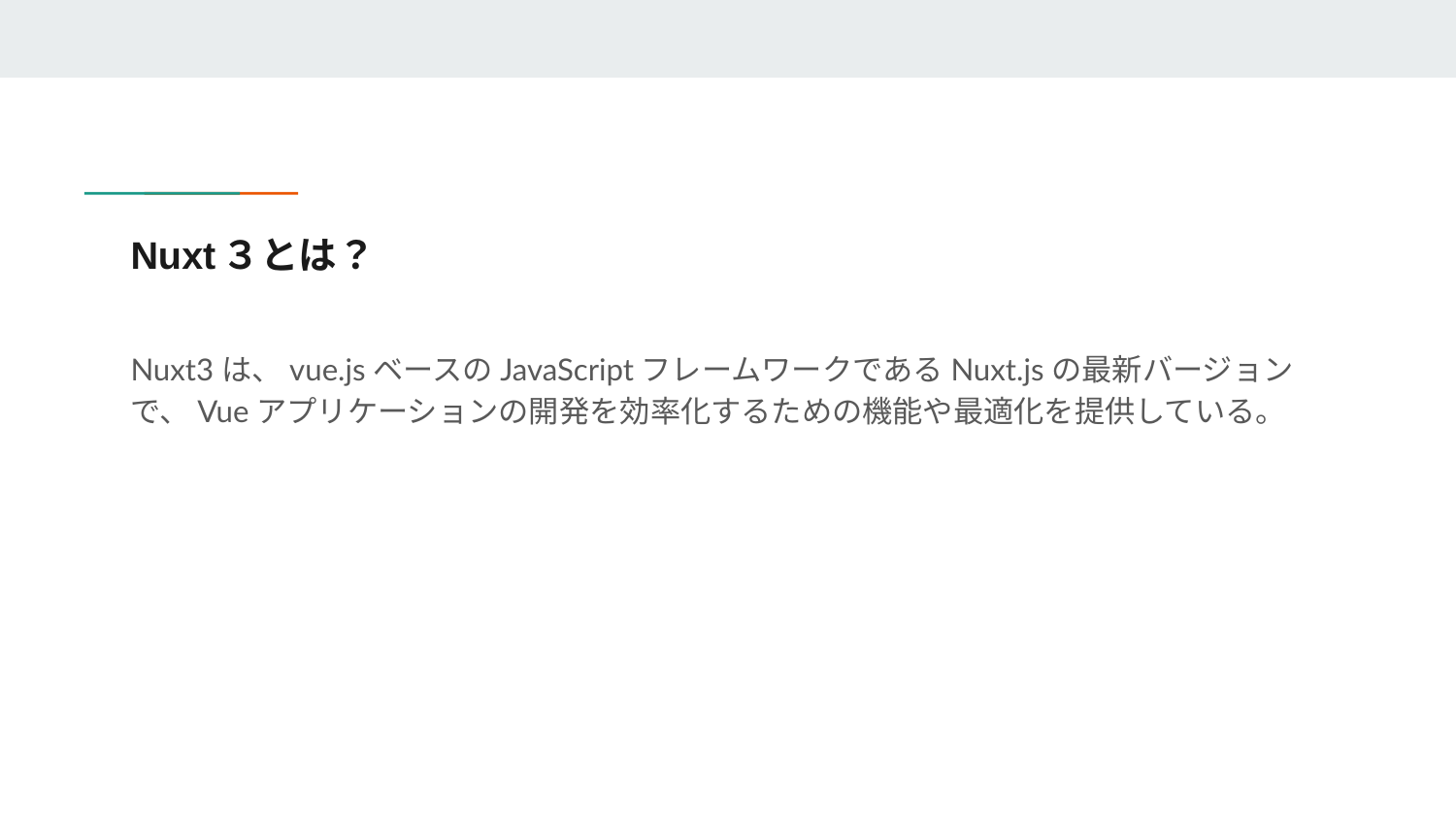

# Nuxt３とは？
Nuxt3は、vue.jsベースのJavaScriptフレームワークであるNuxt.jsの最新バージョンで、Vueアプリケーションの開発を効率化するための機能や最適化を提供している。